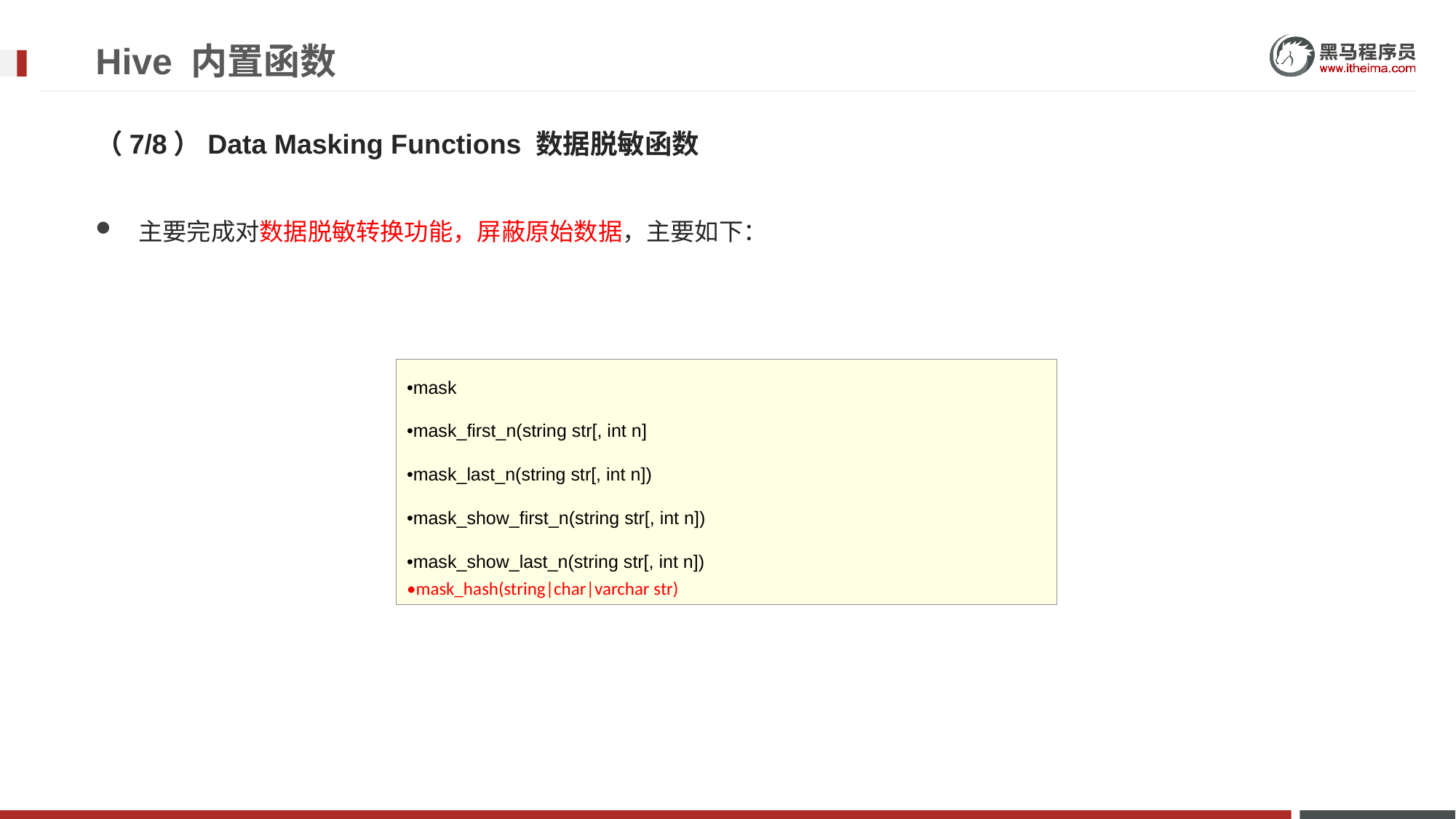

# Hive 内置函数
（7/8）Data Masking Functions 数据脱敏函数
主要完成对数据脱敏转换功能，屏蔽原始数据，主要如下：
•mask
•mask_first_n(string str[, int n]
•mask_last_n(string str[, int n])
•mask_show_first_n(string str[, int n])
•mask_show_last_n(string str[, int n])
•mask_hash(string|char|varchar str)